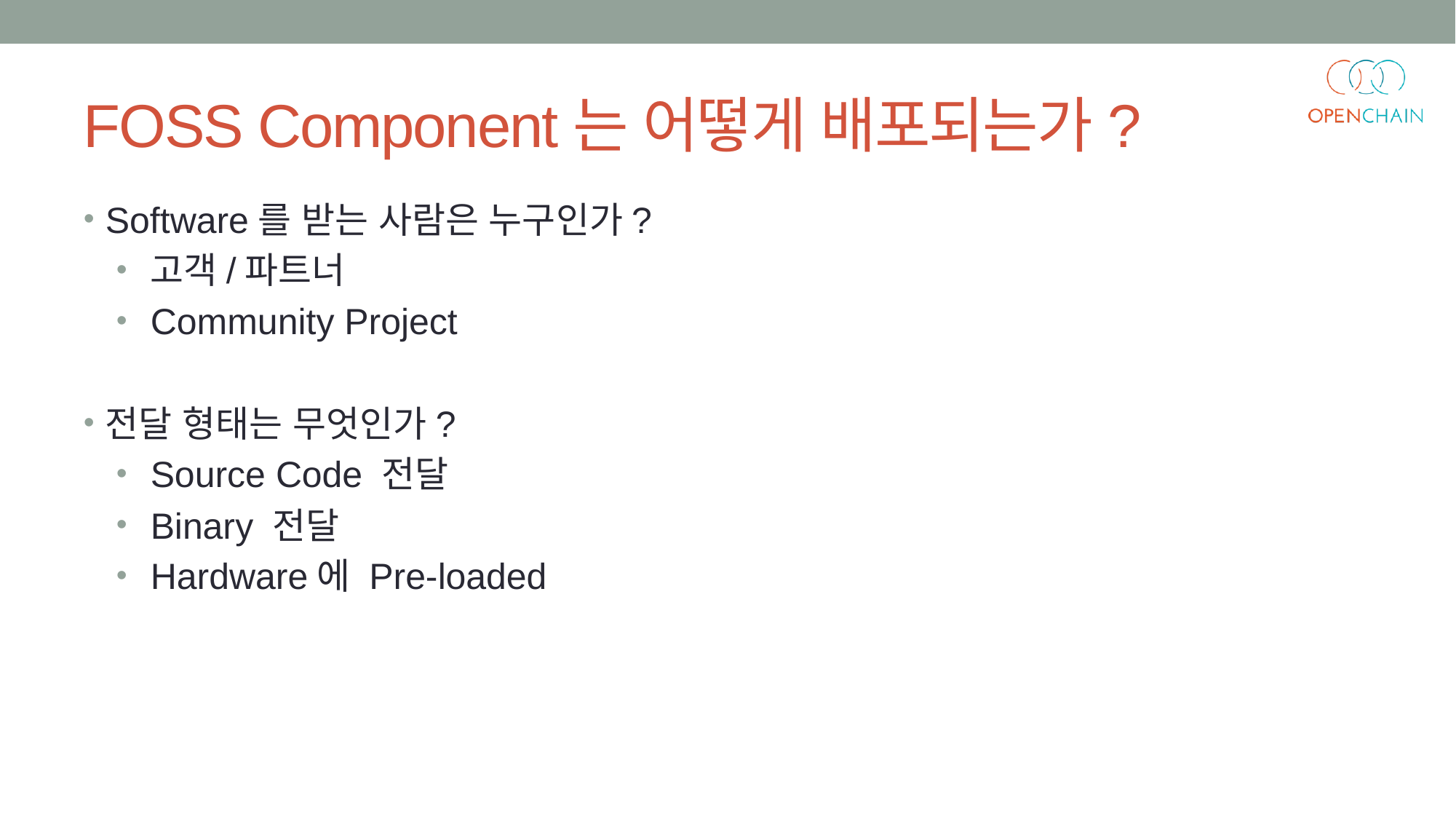

# FOSS Component는 어떻게 배포되는가?
Software를 받는 사람은 누구인가?
고객/파트너
Community Project

전달 형태는 무엇인가?
Source Code 전달
Binary 전달
Hardware에 Pre-loaded